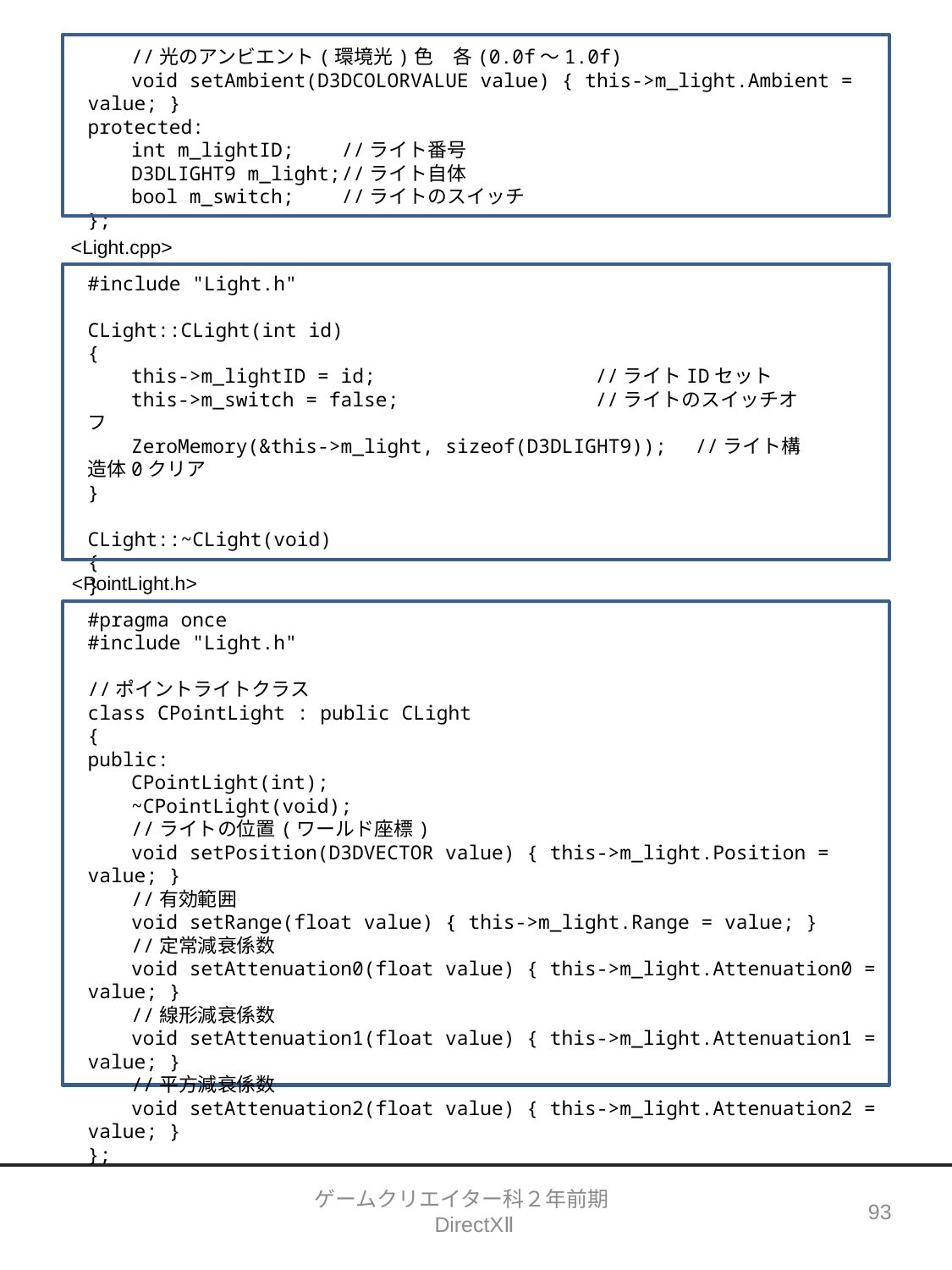

//光のアンビエント(環境光)色　各(0.0f～1.0f)
　　void setAmbient(D3DCOLORVALUE value) { this->m_light.Ambient = value; }
protected:
　　int m_lightID;	//ライト番号
　　D3DLIGHT9 m_light;	//ライト自体
　　bool m_switch;	//ライトのスイッチ
};
<Light.cpp>

#include "Light.h"

CLight::CLight(int id)
{
　　this->m_lightID = id;		//ライトIDセット
　　this->m_switch = false;		//ライトのスイッチオフ
　　ZeroMemory(&this->m_light, sizeof(D3DLIGHT9));　//ライト構造体0クリア
}

CLight::~CLight(void)
{
}
<PointLight.h>

#pragma once
#include "Light.h"

//ポイントライトクラス
class CPointLight : public CLight
{
public:
　　CPointLight(int);
　　~CPointLight(void);
　　//ライトの位置(ワールド座標)
　　void setPosition(D3DVECTOR value) { this->m_light.Position = value; }
　　//有効範囲
　　void setRange(float value) { this->m_light.Range = value; }
　　//定常減衰係数
　　void setAttenuation0(float value) { this->m_light.Attenuation0 = value; }
　　//線形減衰係数
　　void setAttenuation1(float value) { this->m_light.Attenuation1 = value; }
　　//平方減衰係数
　　void setAttenuation2(float value) { this->m_light.Attenuation2 = value; }
};

ゲームクリエイター科２年前期　DirectXⅡ
93